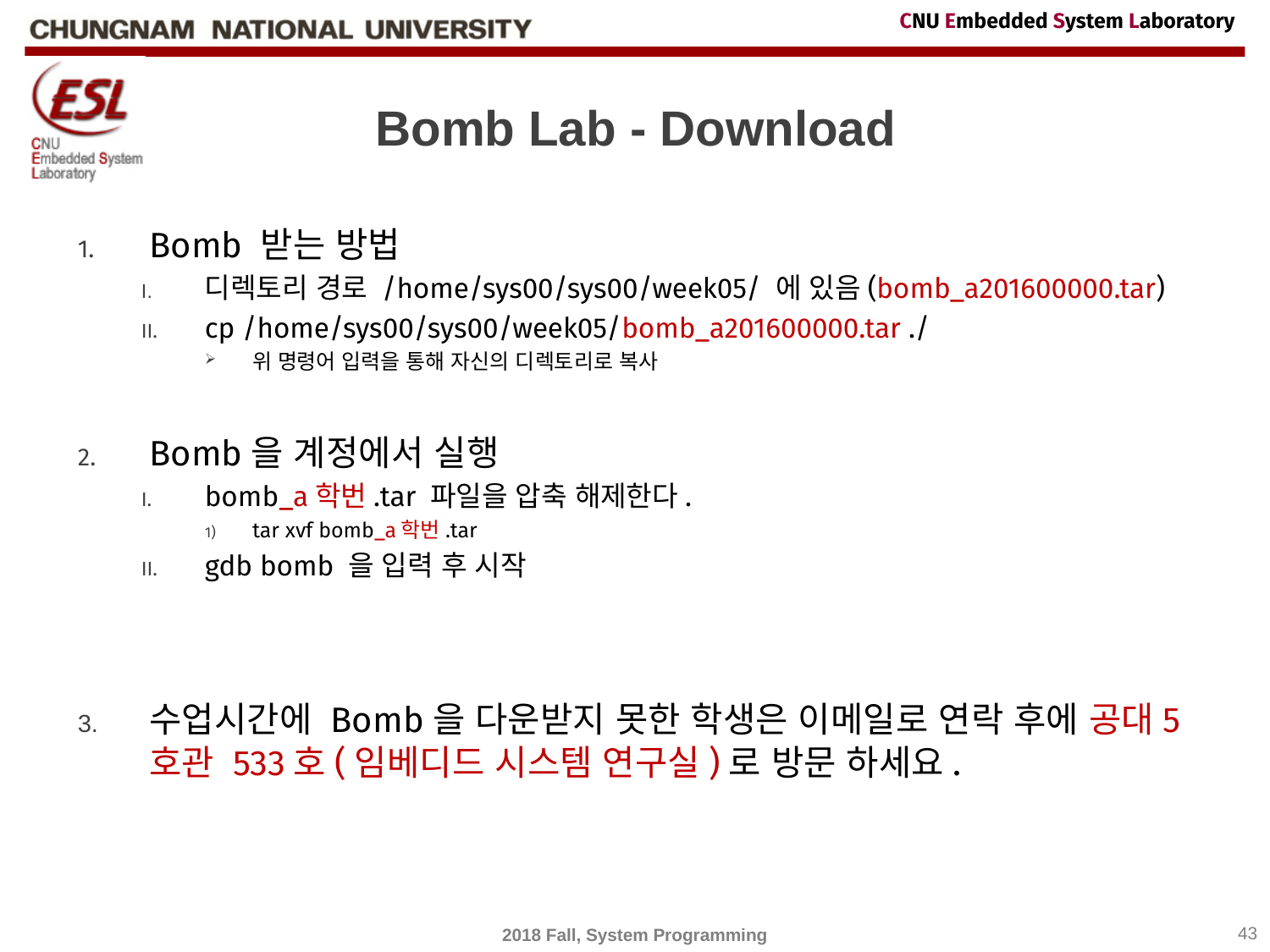

# Bomb Lab - Download
Bomb 받는 방법
디렉토리 경로 /home/sys00/sys00/week05/ 에 있음(bomb_a201600000.tar)
cp /home/sys00/sys00/week05/bomb_a201600000.tar ./
위 명령어 입력을 통해 자신의 디렉토리로 복사

Bomb을 계정에서 실행
bomb_a학번.tar 파일을 압축 해제한다.
tar xvf bomb_a학번.tar
gdb bomb 을 입력 후 시작

수업시간에 Bomb을 다운받지 못한 학생은 이메일로 연락 후에 공대5호관 533호(임베디드 시스템 연구실)로 방문 하세요.

2018 Fall, System Programming
43